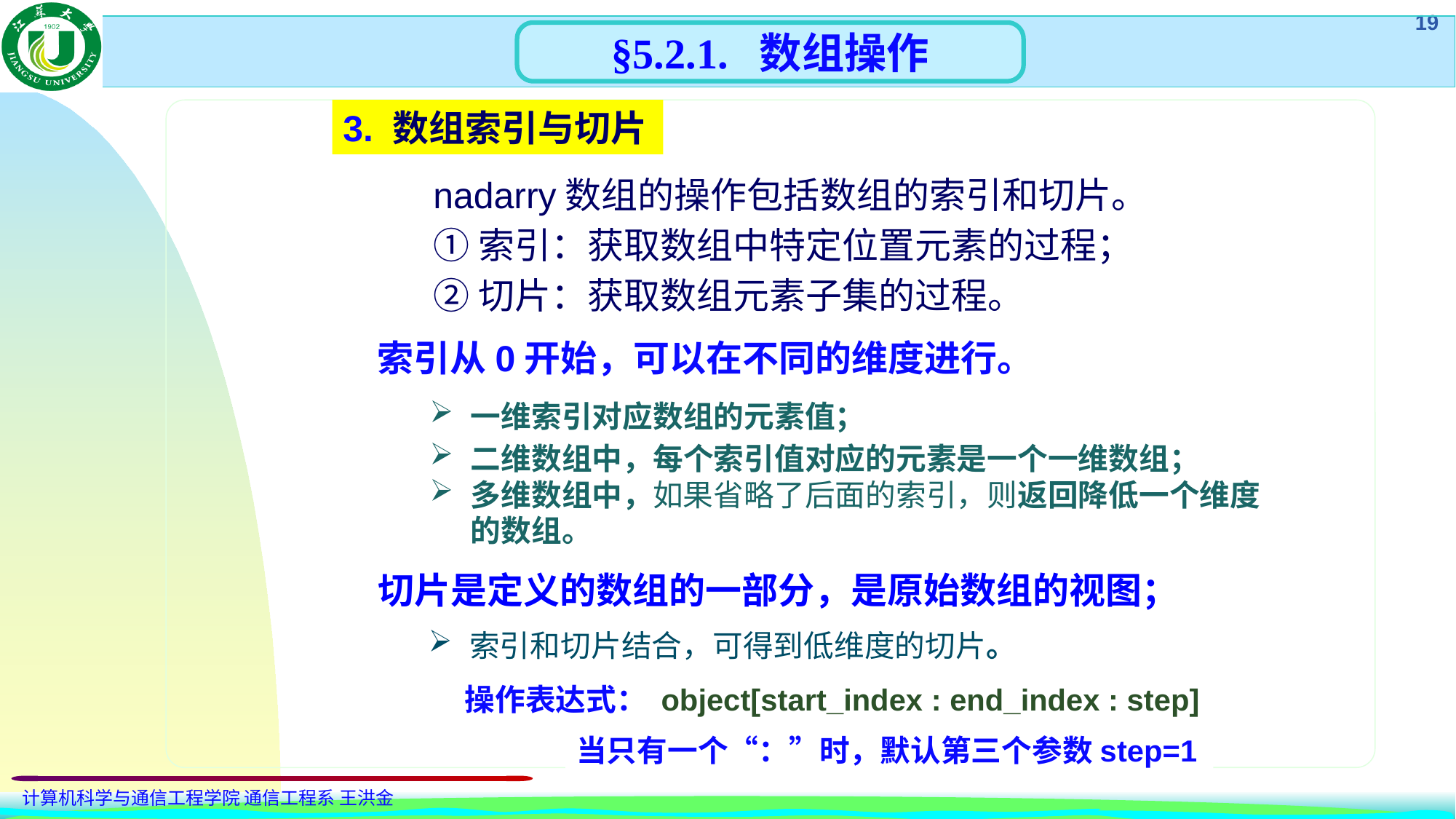

§5.2.1.  数组操作
3. 数组索引与切片
nadarry数组的操作包括数组的索引和切片。
①索引：获取数组中特定位置元素的过程；
②切片：获取数组元素子集的过程。
索引从0开始，可以在不同的维度进行。
一维索引对应数组的元素值；
二维数组中，每个索引值对应的元素是一个一维数组；
多维数组中，如果省略了后面的索引，则返回降低一个维度的数组。
切片是定义的数组的一部分，是原始数组的视图；
索引和切片结合，可得到低维度的切片。
操作表达式： object[start_index : end_index : step]
当只有一个“：”时，默认第三个参数step=1